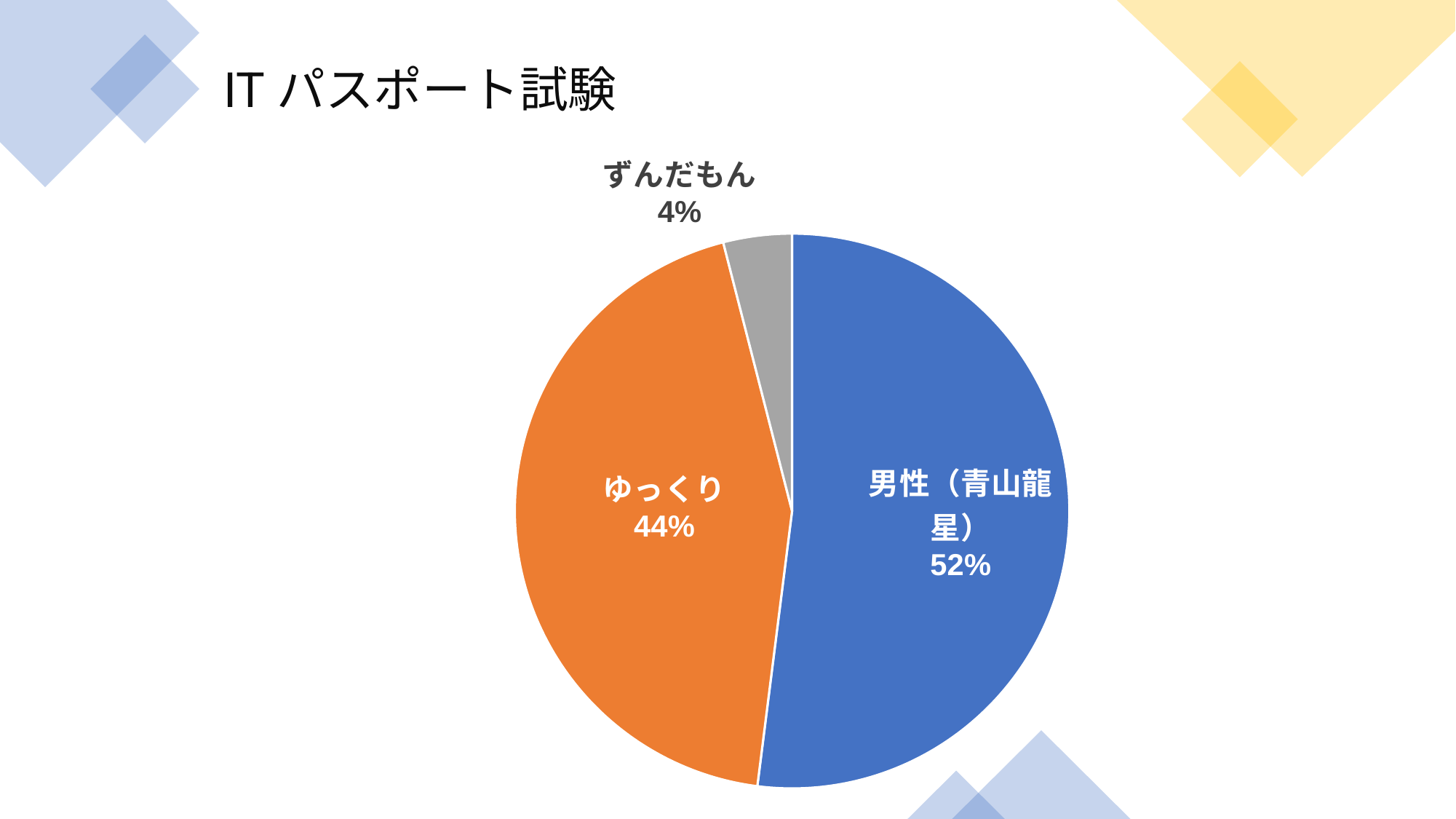

ITパスポート試験

### Chart

| Category | 合格報告数 |
|---|---|
| 男性（青山龍星） | 13.0 |
| ゆっくり | 11.0 |
| ずんだもん | 1.0 |